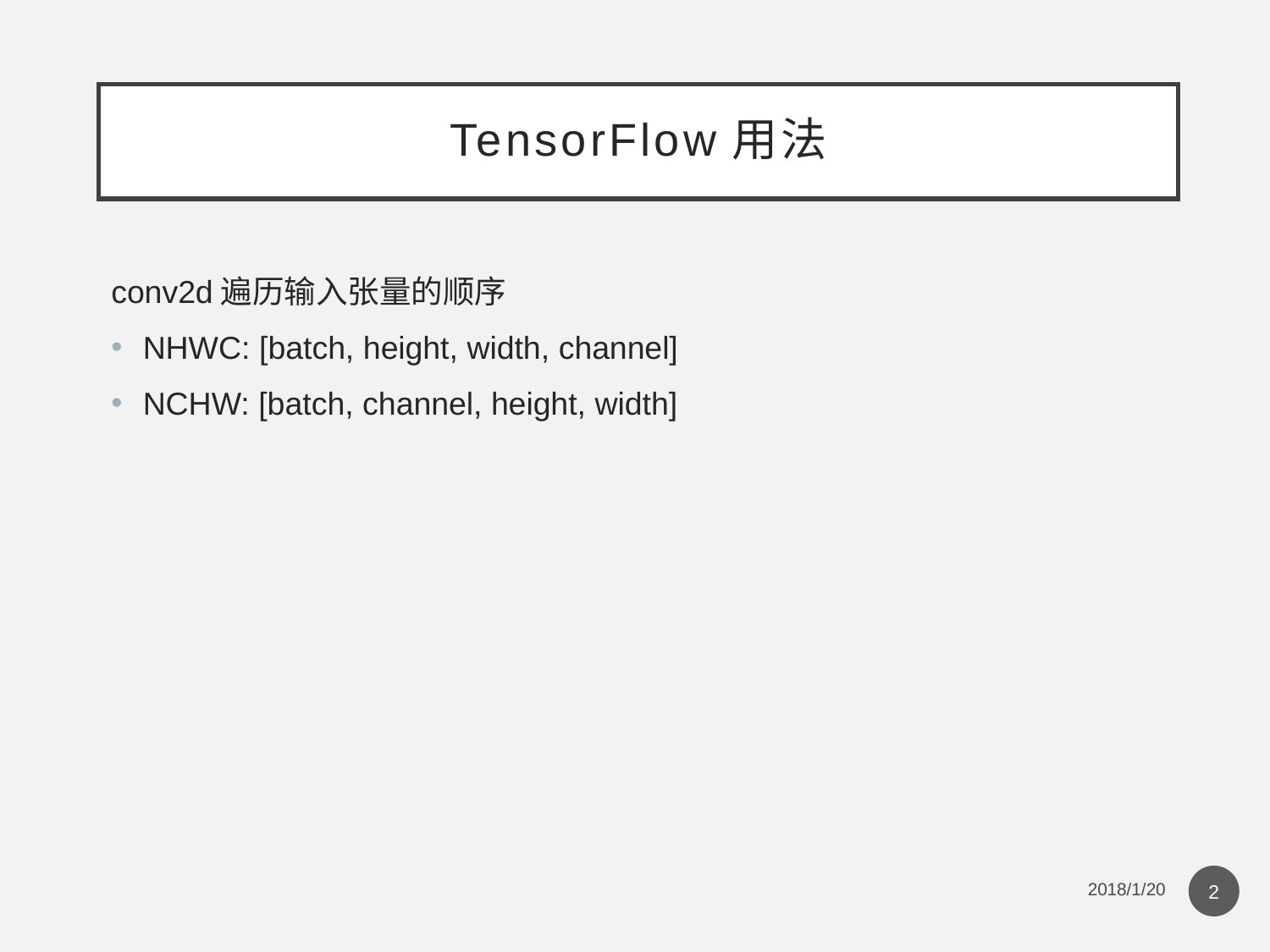

# TensorFlow用法
conv2d遍历输入张量的顺序
NHWC: [batch, height, width, channel]
NCHW: [batch, channel, height, width]
2
2018/1/20